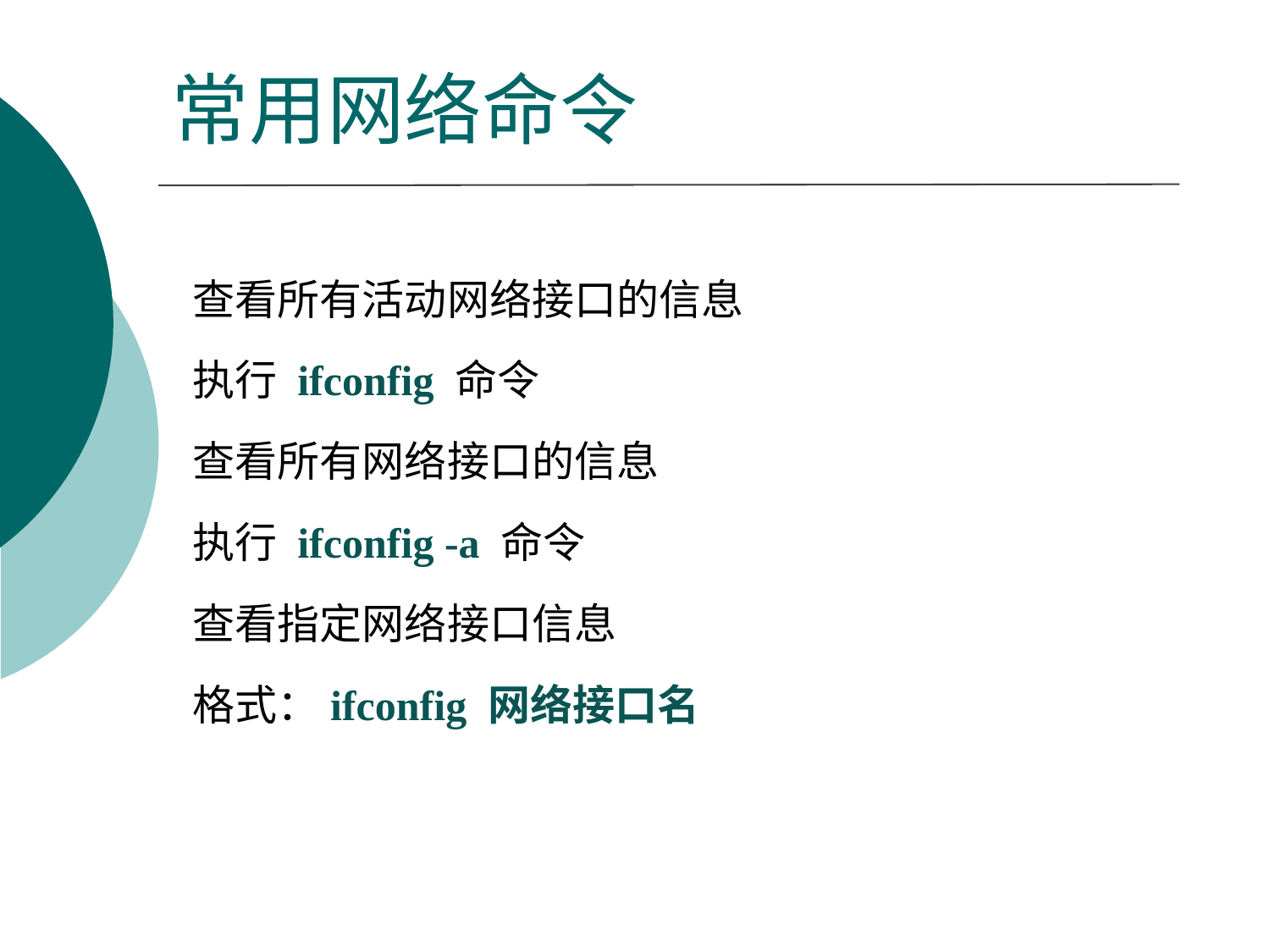

# 常用网络命令
查看所有活动网络接口的信息
执行 ifconfig 命令
查看所有网络接口的信息
执行 ifconfig -a 命令
查看指定网络接口信息
格式：ifconfig 网络接口名